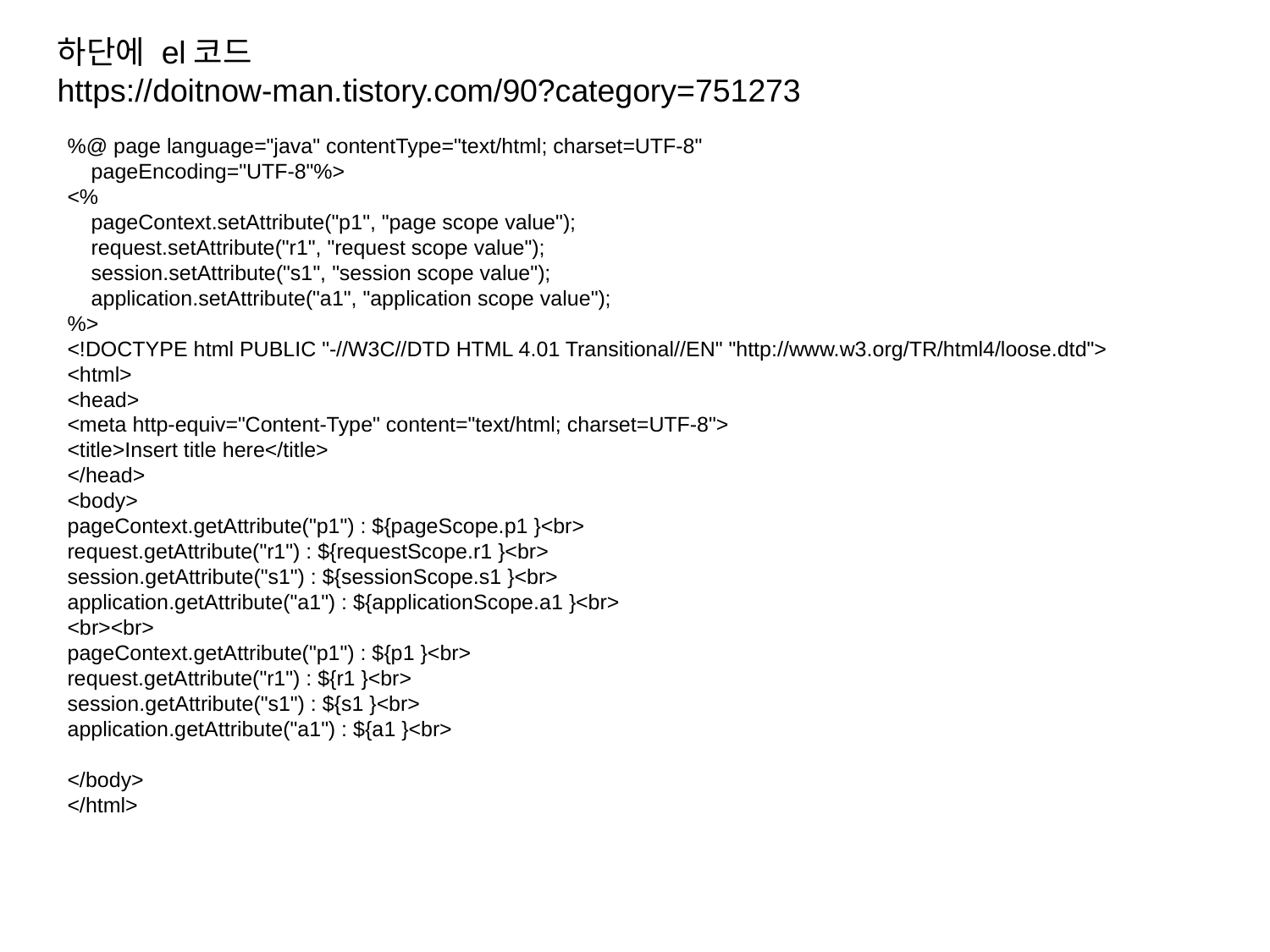

하단에 el코드
https://doitnow-man.tistory.com/90?category=751273
%@ page language="java" contentType="text/html; charset=UTF-8"
    pageEncoding="UTF-8"%>
<%
    pageContext.setAttribute("p1", "page scope value");
    request.setAttribute("r1", "request scope value");
    session.setAttribute("s1", "session scope value");
    application.setAttribute("a1", "application scope value");
%>
<!DOCTYPE html PUBLIC "-//W3C//DTD HTML 4.01 Transitional//EN" "http://www.w3.org/TR/html4/loose.dtd">
<html>
<head>
<meta http-equiv="Content-Type" content="text/html; charset=UTF-8">
<title>Insert title here</title>
</head>
<body>
pageContext.getAttribute("p1") : ${pageScope.p1 }<br>
request.getAttribute("r1") : ${requestScope.r1 }<br>
session.getAttribute("s1") : ${sessionScope.s1 }<br>
application.getAttribute("a1") : ${applicationScope.a1 }<br>
<br><br>
pageContext.getAttribute("p1") : ${p1 }<br>
request.getAttribute("r1") : ${r1 }<br>
session.getAttribute("s1") : ${s1 }<br>
application.getAttribute("a1") : ${a1 }<br>

</body>
</html>